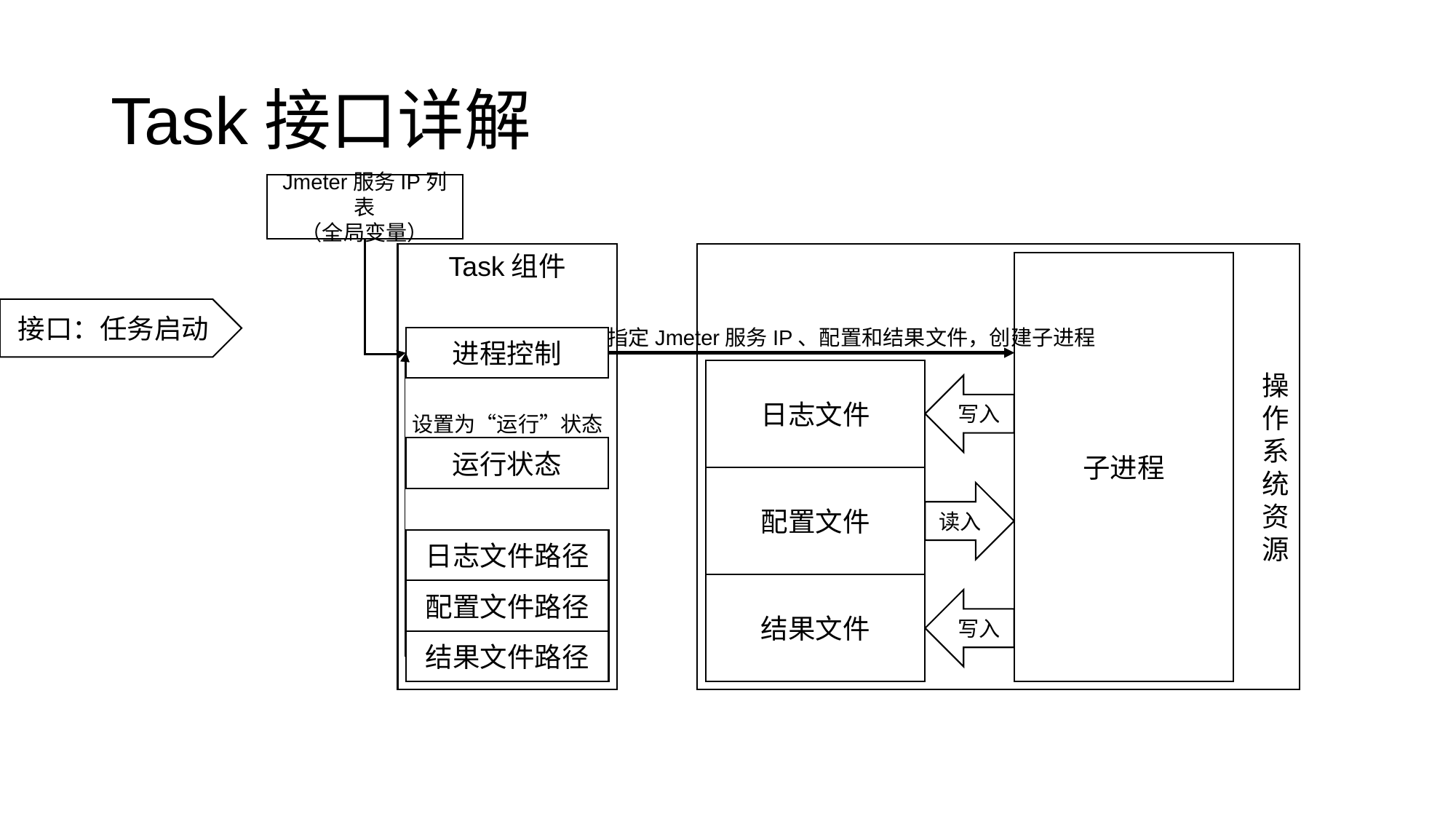

# Task接口详解
Jmeter服务IP列表
（全局变量）
Task组件
进程控制
运行状态
日志文件路径
配置文件路径
结果文件路径
操
作
系
统
资
源
子进程
日志文件
配置文件
结果文件
接口：任务启动
指定Jmeter服务IP、配置和结果文件，创建子进程
写入
设置为“运行”状态
读入
写入